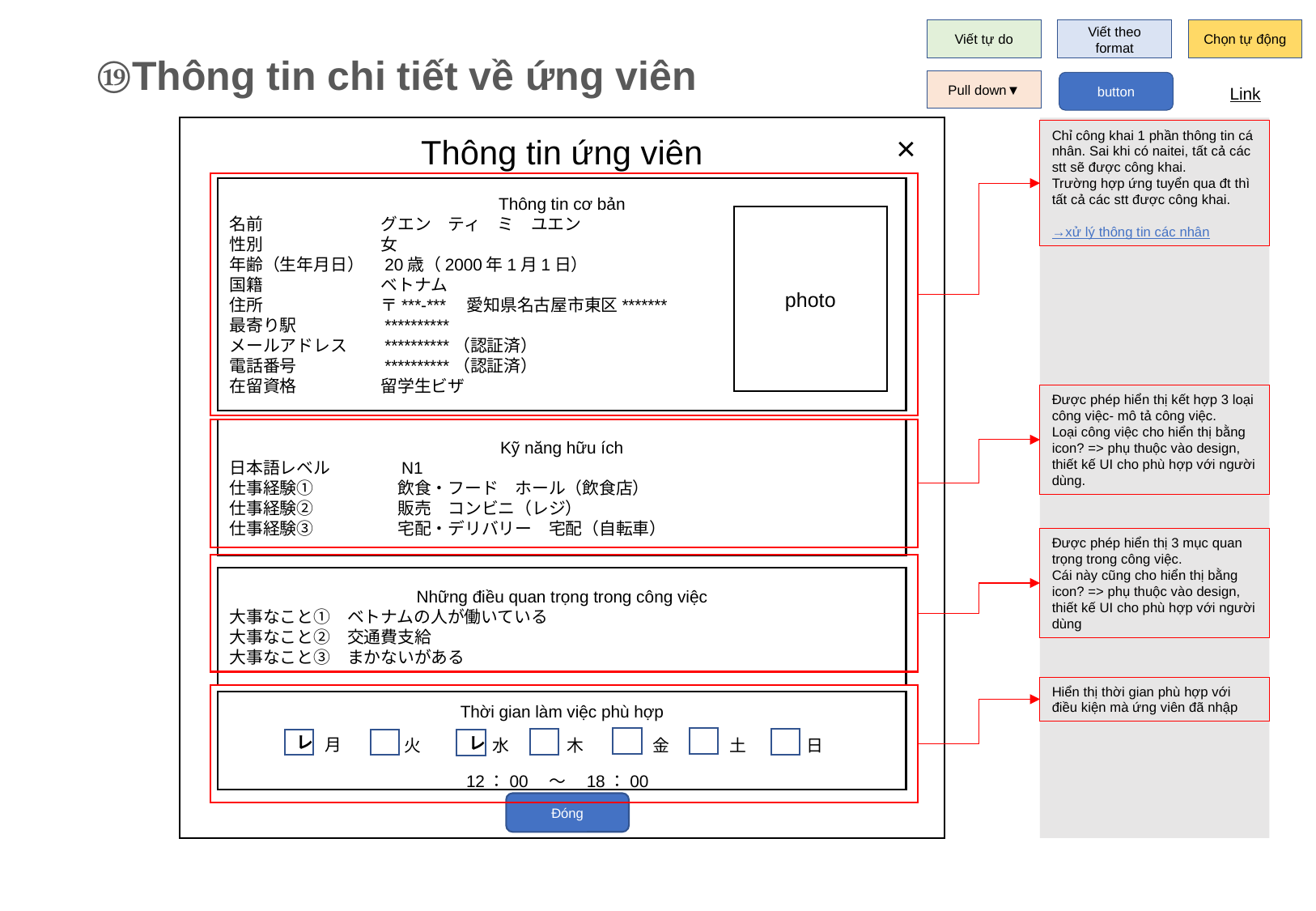

Viết tự do
Viết theo format
Chọn tự động
⑲Thông tin chi tiết về ứng viên
Pull down▼
button
Link

×
Chỉ công khai 1 phần thông tin cá nhân. Sai khi có naitei, tất cả các stt sẽ được công khai.
Trường hợp ứng tuyển qua đt thì tất cả các stt được công khai.

→xử lý thông tin các nhân
Thông tin ứng viên

Thông tin cơ bản
名前　　　　　　　グエン　ティ　ミ　ユエン
性別　　　　　　　女
年齢（生年月日）　20歳（2000年1月1日）
国籍　　　　　　　ベトナム
住所　　　　　　　〒***-***　愛知県名古屋市東区*******
最寄り駅　　　　　**********
メールアドレス　　**********（認証済）
電話番号　　　　　**********（認証済）
在留資格　　　　　留学生ビザ
photo
Được phép hiển thị kết hợp 3 loại công việc- mô tả công việc.
Loại công việc cho hiển thị bằng icon? => phụ thuộc vào design, thiết kế UI cho phù hợp với người dùng.

Kỹ năng hữu ích
日本語レベル　　　　N1
仕事経験①　　　　　飲食・フード　ホール（飲食店）
仕事経験②　　　　　販売　コンビニ（レジ）
仕事経験③　　　　　宅配・デリバリー　宅配（自転車）
Được phép hiển thị 3 mục quan trọng trong công việc.
Cái này cũng cho hiển thị bằng icon? => phụ thuộc vào design, thiết kế UI cho phù hợp với người dùng

Những điều quan trọng trong công việc
大事なこと①　ベトナムの人が働いている
大事なこと②　交通費支給
大事なこと③　まかないがある
Hiển thị thời gian phù hợp với điều kiện mà ứng viên đã nhập

Thời gian làm việc phù hợp
　月

火
水
木
金
土
日
レ

レ
12：00　～　18：00
Đóng